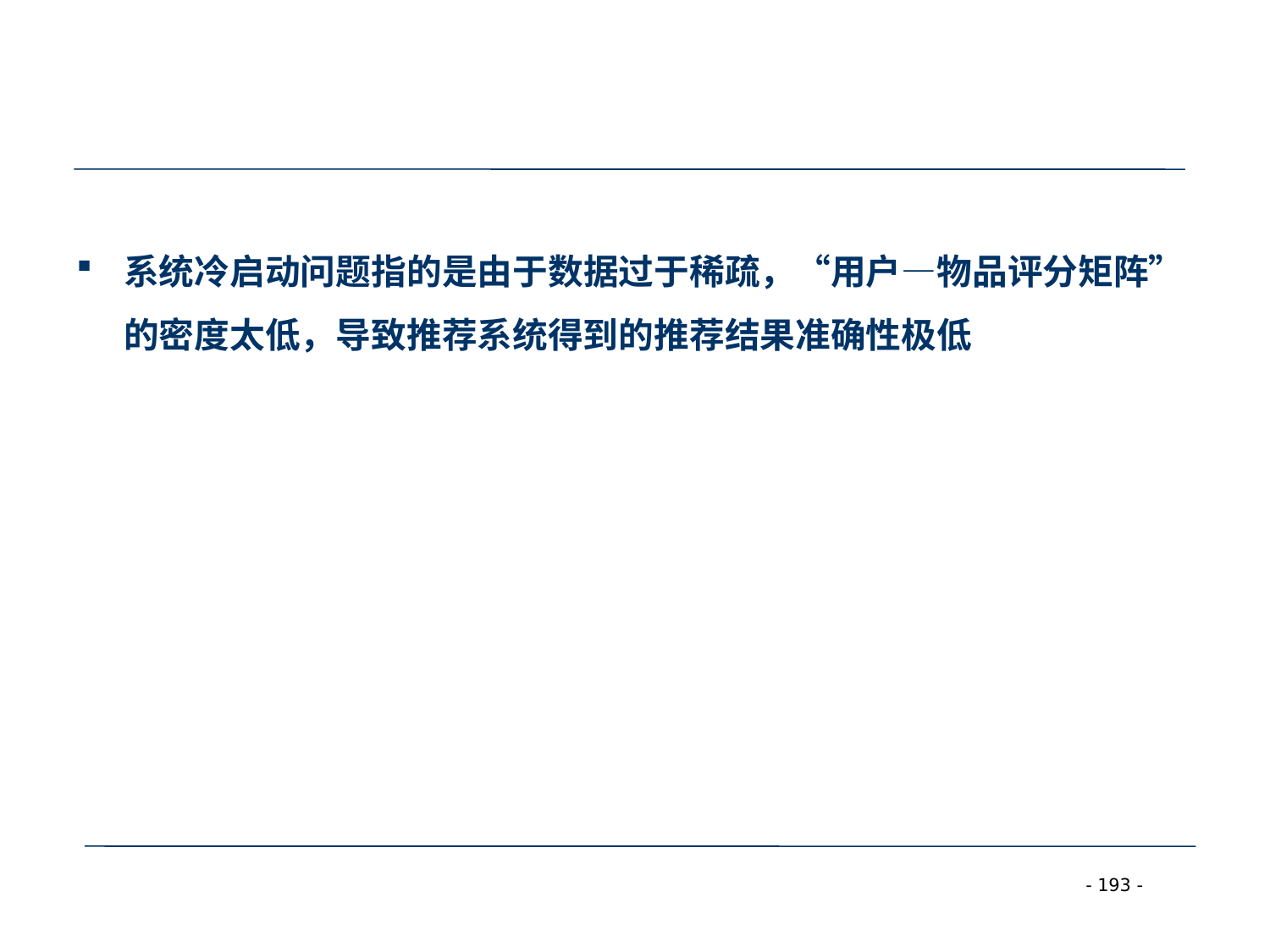

#
系统冷启动问题指的是由于数据过于稀疏，“用户—物品评分矩阵”的密度太低，导致推荐系统得到的推荐结果准确性极低